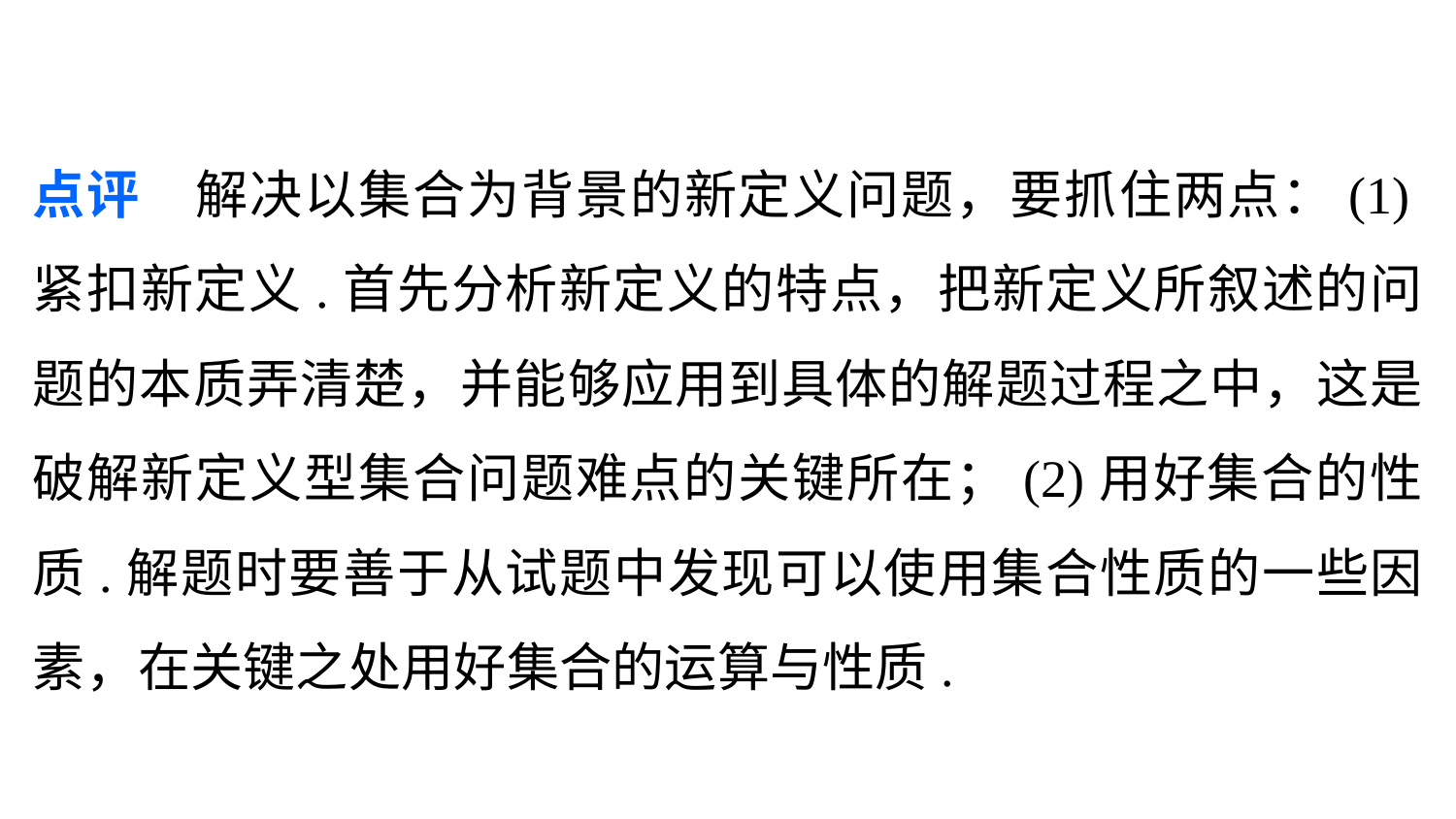

点评　解决以集合为背景的新定义问题，要抓住两点：(1)紧扣新定义.首先分析新定义的特点，把新定义所叙述的问题的本质弄清楚，并能够应用到具体的解题过程之中，这是破解新定义型集合问题难点的关键所在；(2)用好集合的性质.解题时要善于从试题中发现可以使用集合性质的一些因素，在关键之处用好集合的运算与性质.